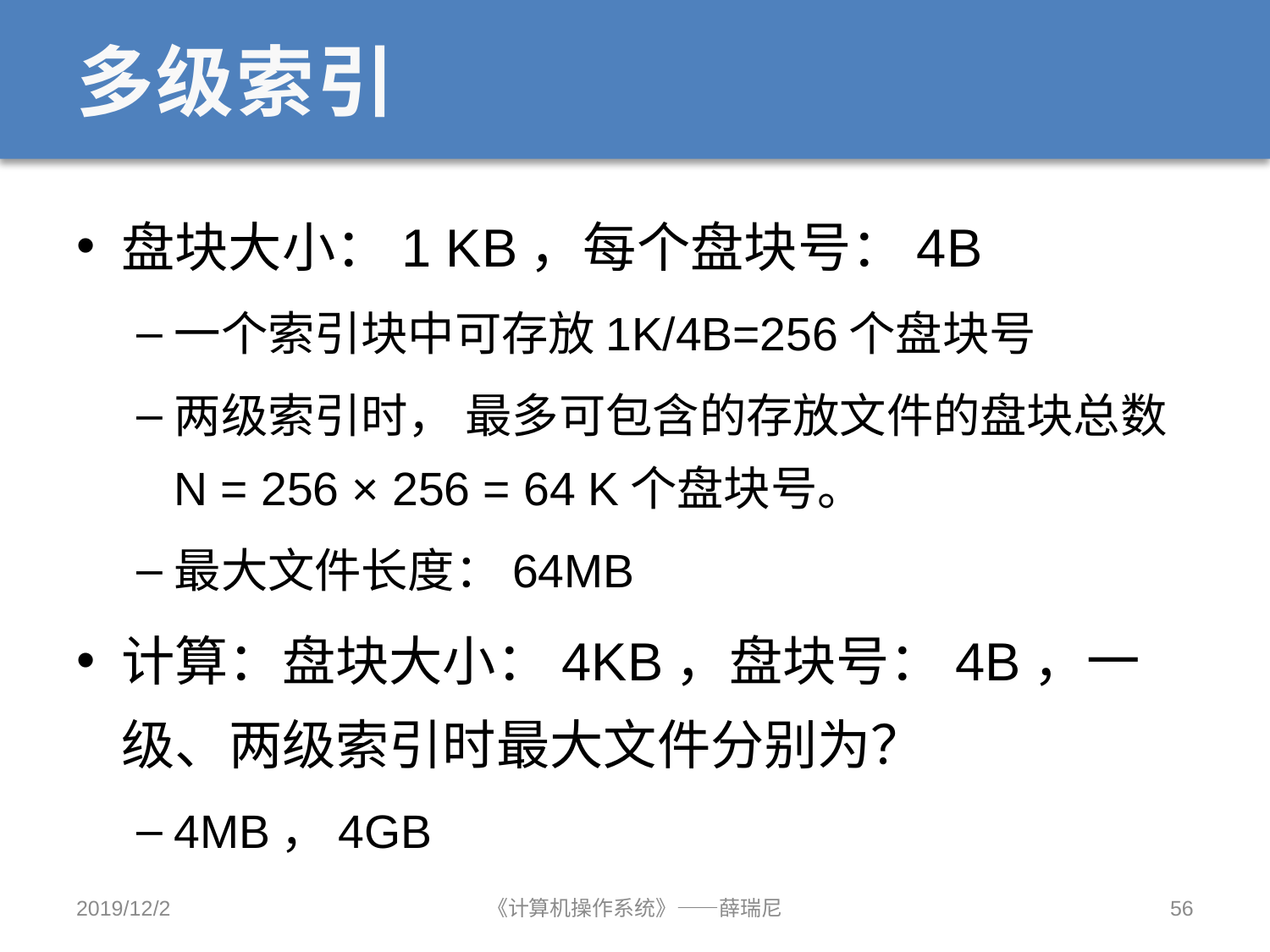

# 多级索引
盘块大小：1 KB，每个盘块号：4B
一个索引块中可存放1K/4B=256个盘块号
两级索引时， 最多可包含的存放文件的盘块总数N = 256 × 256 = 64 K个盘块号。
最大文件长度：64MB
计算：盘块大小：4KB，盘块号：4B，一级、两级索引时最大文件分别为？
4MB，4GB
2019/12/2
《计算机操作系统》——薛瑞尼
56